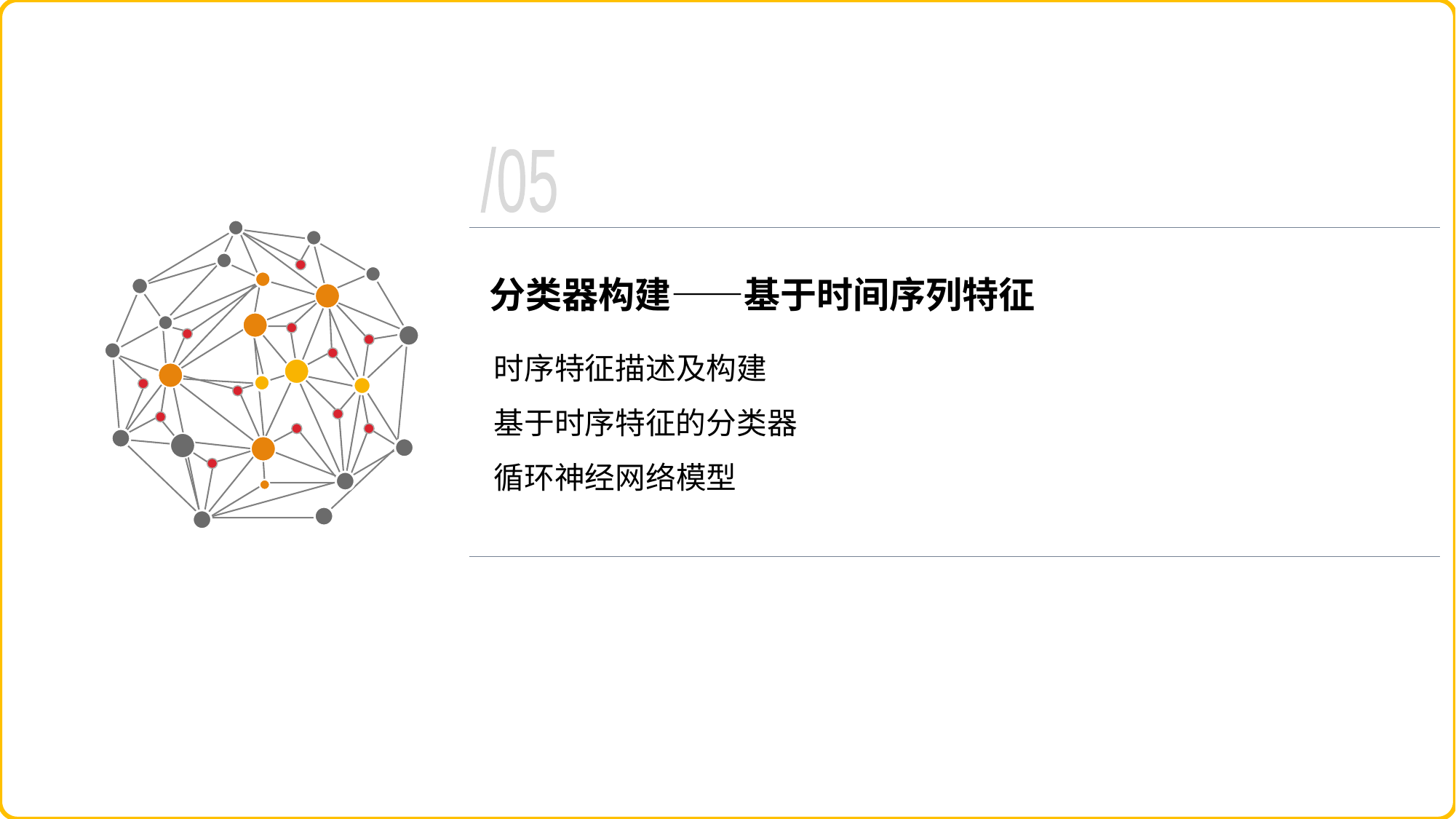

/05
# 分类器构建——基于时间序列特征
时序特征描述及构建
基于时序特征的分类器
循环神经网络模型